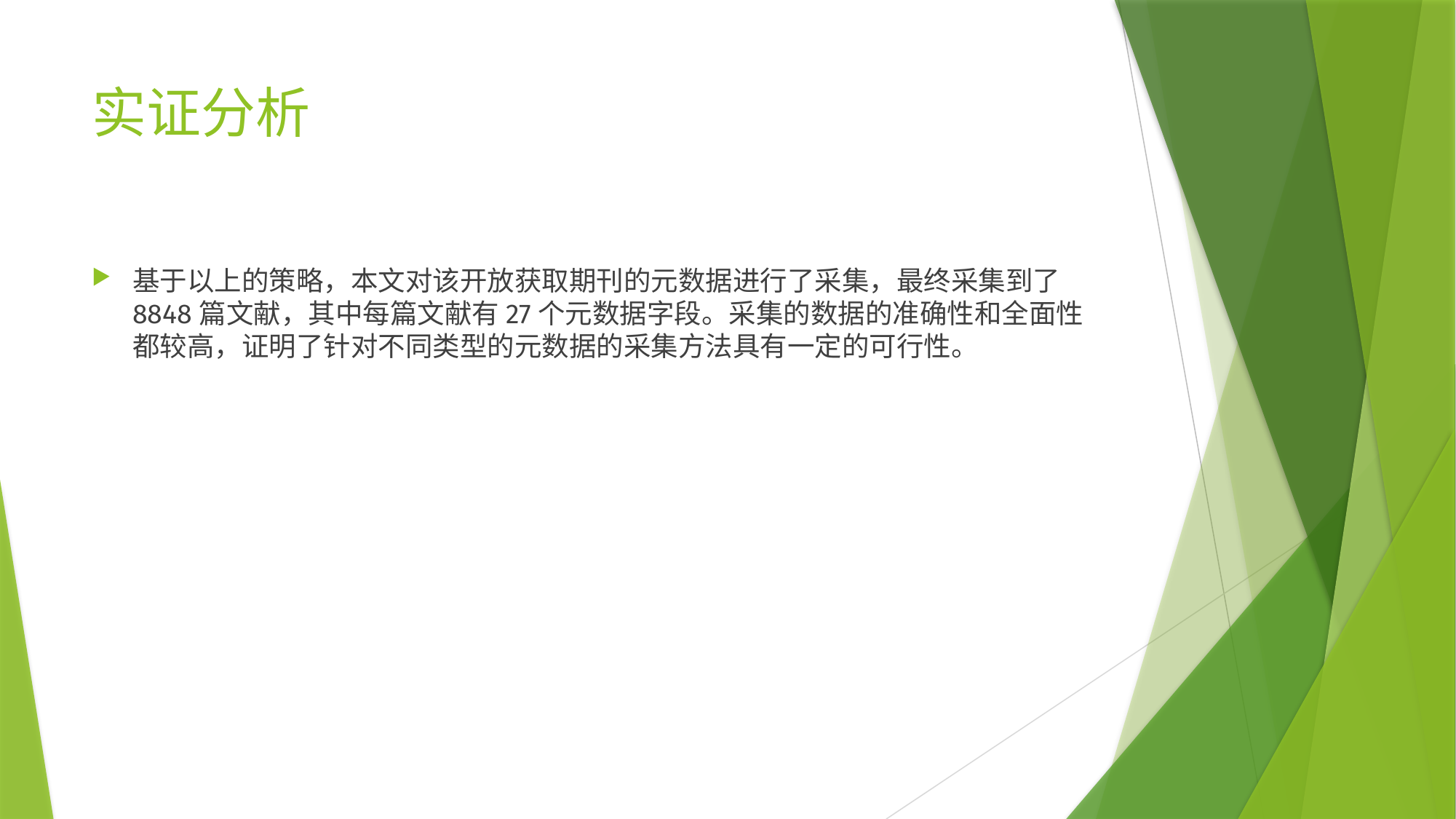

# 实证分析
基于以上的策略，本文对该开放获取期刊的元数据进行了采集，最终采集到了8848篇文献，其中每篇文献有27个元数据字段。采集的数据的准确性和全面性都较高，证明了针对不同类型的元数据的采集方法具有一定的可行性。